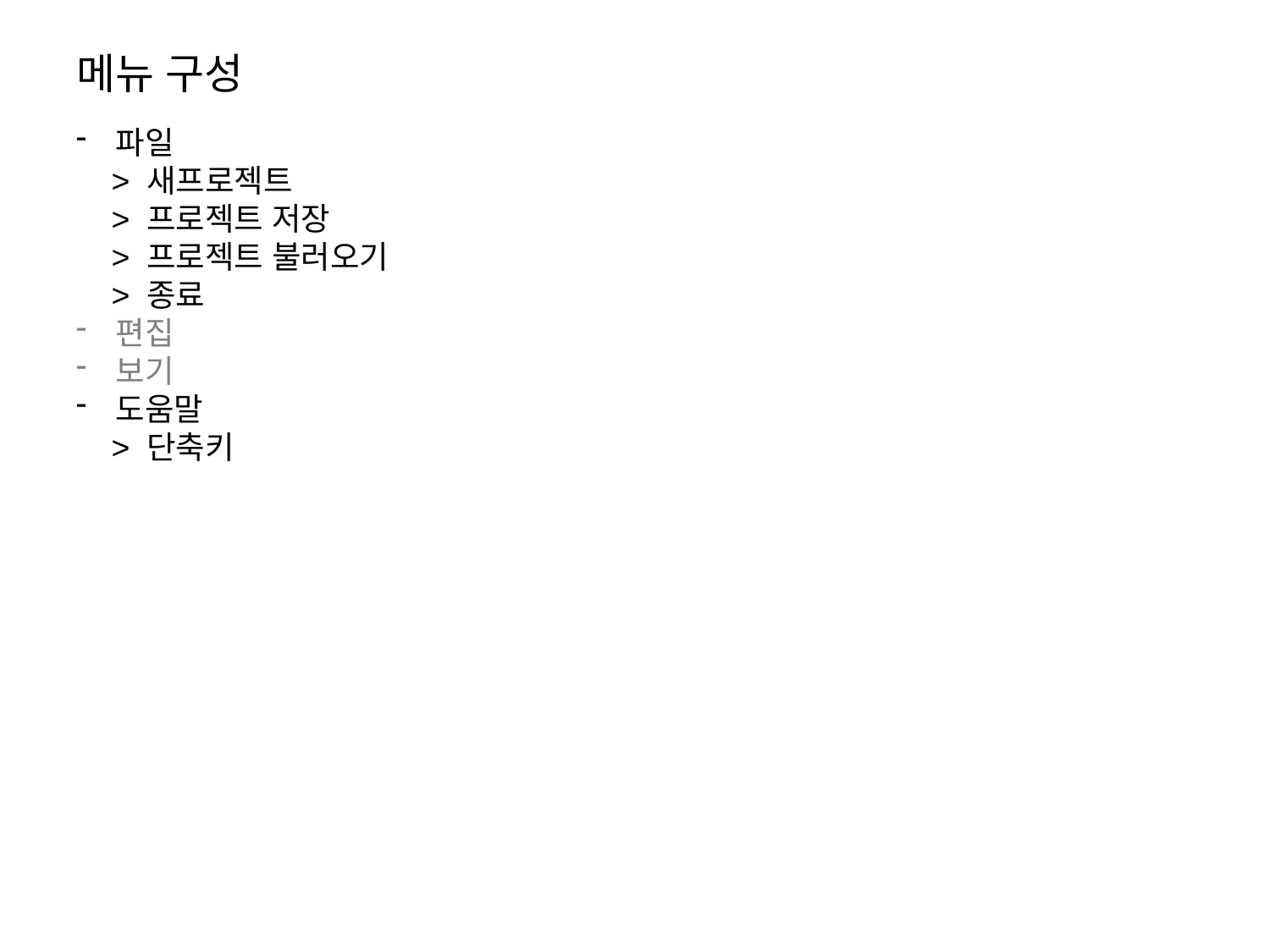

# 메뉴 구성
파일
    > 새프로젝트
    > 프로젝트 저장
    > 프로젝트 불러오기
    > 종료
편집
보기
도움말
    > 단축키